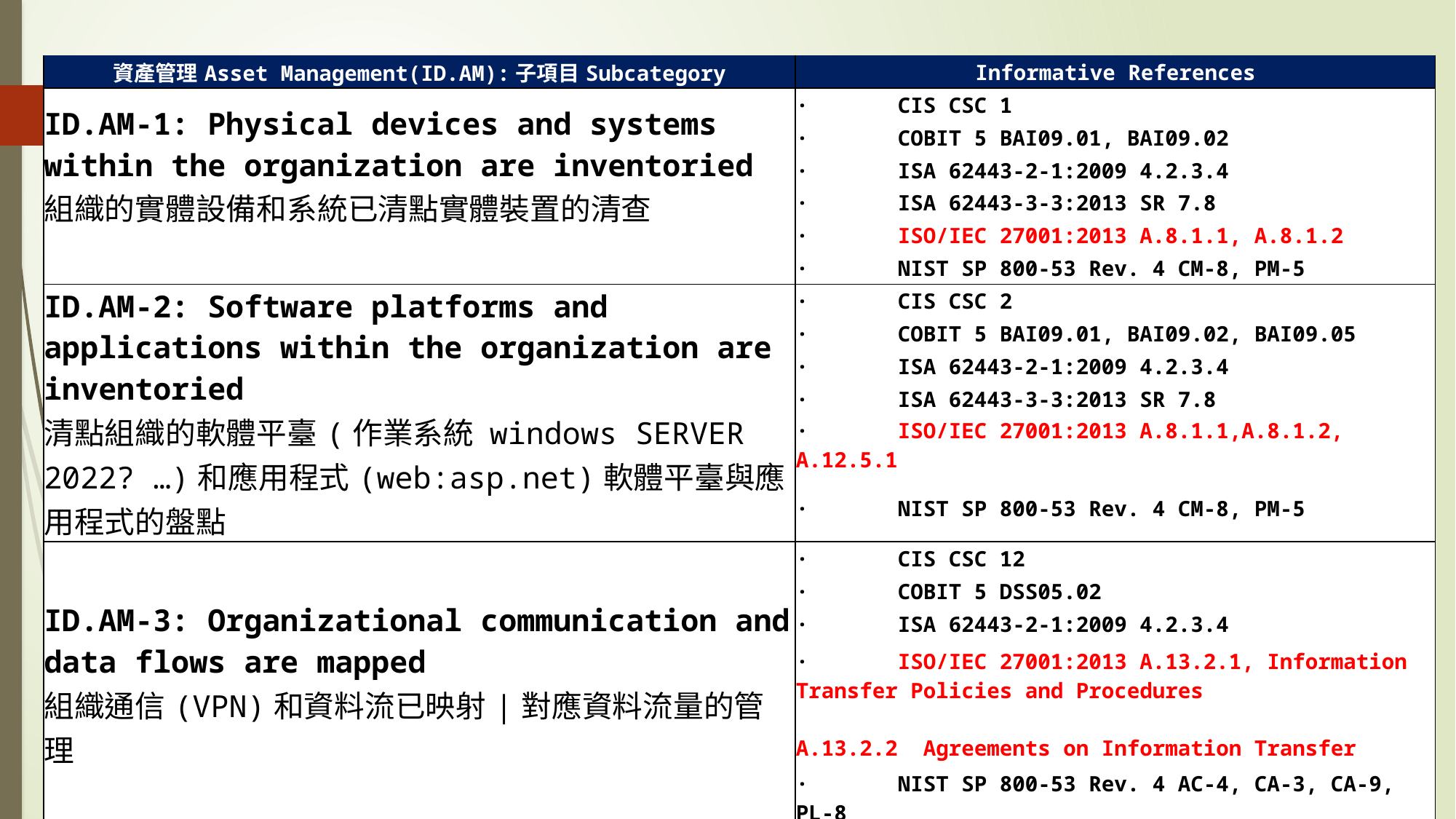

| 資產管理Asset Management(ID.AM):子項目Subcategory | Informative References |
| --- | --- |
| ID.AM-1: Physical devices and systems within the organization are inventoried 組織的實體設備和系統已清點實體裝置的清查 | ·       CIS CSC 1 |
|  | ·       COBIT 5 BAI09.01, BAI09.02 |
|  | ·       ISA 62443-2-1:2009 4.2.3.4 |
|  | ·       ISA 62443-3-3:2013 SR 7.8 |
|  | ·       ISO/IEC 27001:2013 A.8.1.1, A.8.1.2 |
|  | ·       NIST SP 800-53 Rev. 4 CM-8, PM-5 |
| ID.AM-2: Software platforms and applications within the organization are inventoried 清點組織的軟體平臺(作業系統 windows SERVER 2022? …)和應用程式(web:asp.net)軟體平臺與應用程式的盤點 | ·       CIS CSC 2 |
|  | ·       COBIT 5 BAI09.01, BAI09.02, BAI09.05 |
|  | ·       ISA 62443-2-1:2009 4.2.3.4 |
|  | ·       ISA 62443-3-3:2013 SR 7.8 |
|  | ·       ISO/IEC 27001:2013 A.8.1.1,A.8.1.2, A.12.5.1 |
|  | ·       NIST SP 800-53 Rev. 4 CM-8, PM-5 |
| ID.AM-3: Organizational communication and data flows are mapped 組織通信(VPN)和資料流已映射|對應資料流量的管理 | ·       CIS CSC 12 |
|  | ·       COBIT 5 DSS05.02 |
|  | ·       ISA 62443-2-1:2009 4.2.3.4 |
|  | ·       ISO/IEC 27001:2013 A.13.2.1, Information Transfer Policies and Procedures A.13.2.2 Agreements on Information Transfer |
|  | ·       NIST SP 800-53 Rev. 4 AC-4, CA-3, CA-9, PL-8 |